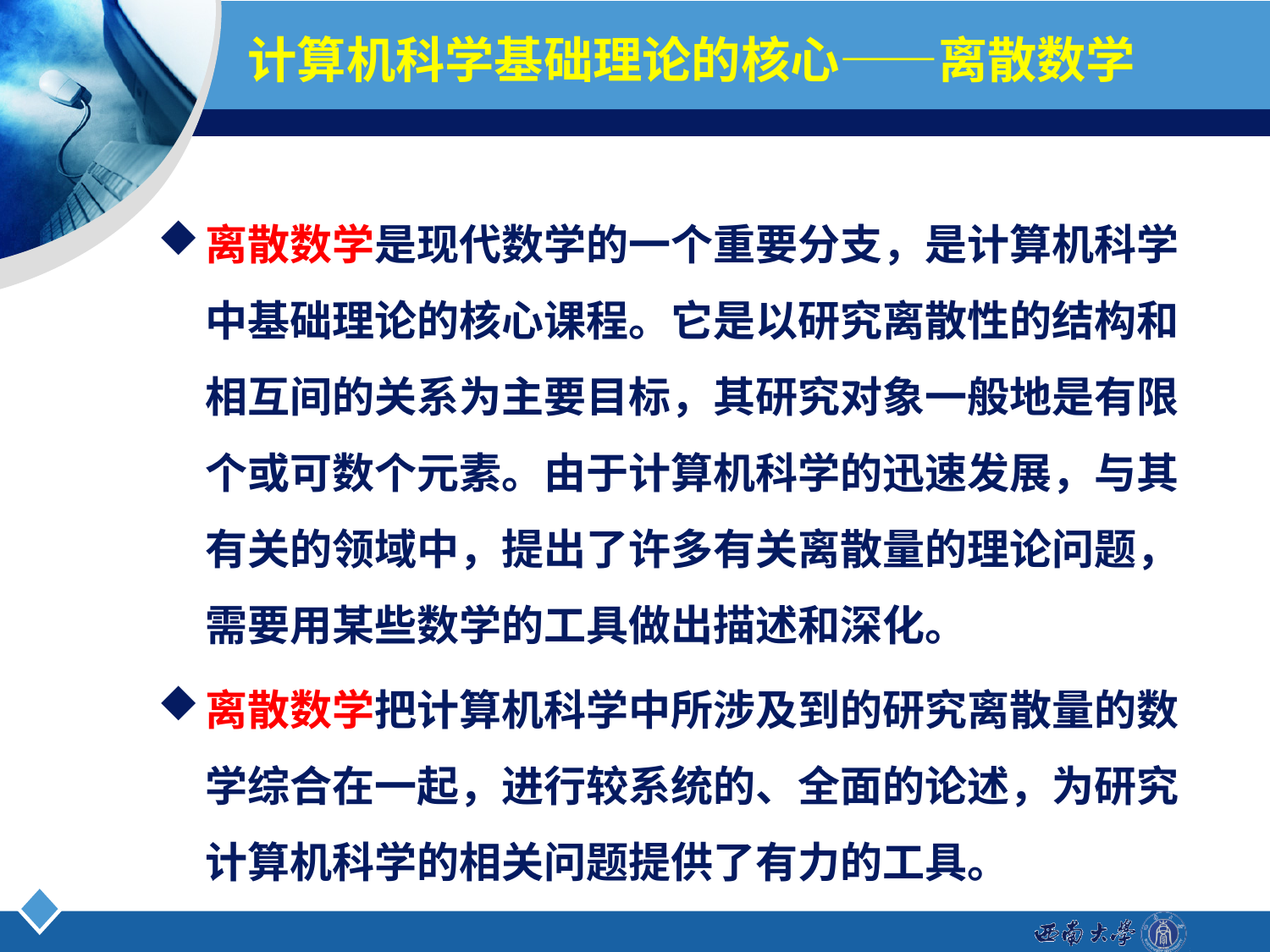

# 计算机科学基础理论的核心——离散数学
离散数学是现代数学的一个重要分支，是计算机科学中基础理论的核心课程。它是以研究离散性的结构和相互间的关系为主要目标，其研究对象一般地是有限个或可数个元素。由于计算机科学的迅速发展，与其有关的领域中，提出了许多有关离散量的理论问题，需要用某些数学的工具做出描述和深化。
离散数学把计算机科学中所涉及到的研究离散量的数学综合在一起，进行较系统的、全面的论述，为研究计算机科学的相关问题提供了有力的工具。